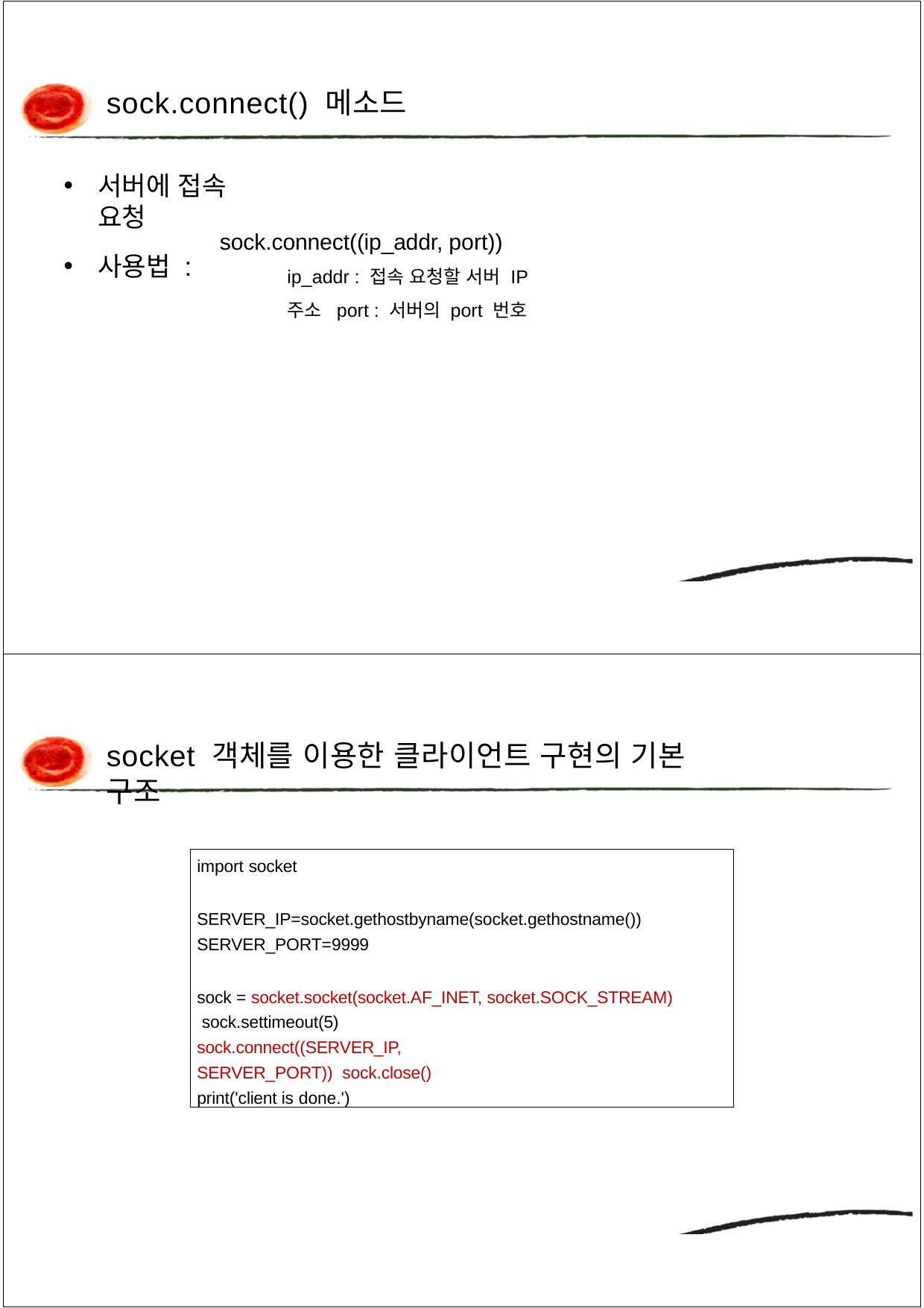

sock.connect() 메소드
서버에 접속 요청
사용법 :
sock.connect((ip_addr, port))  ip_addr : 접속 요청할 서버 IP 주소  port : 서버의 port 번호

socket 객체를 이용한 클라이언트 구현의 기본 구조
import socket

SERVER_IP=socket.gethostbyname(socket.gethostname())
SERVER_PORT=9999

sock = socket.socket(socket.AF_INET, socket.SOCK_STREAM)  sock.settimeout(5)
sock.connect((SERVER_IP, SERVER_PORT))  sock.close()
print('client is done.')